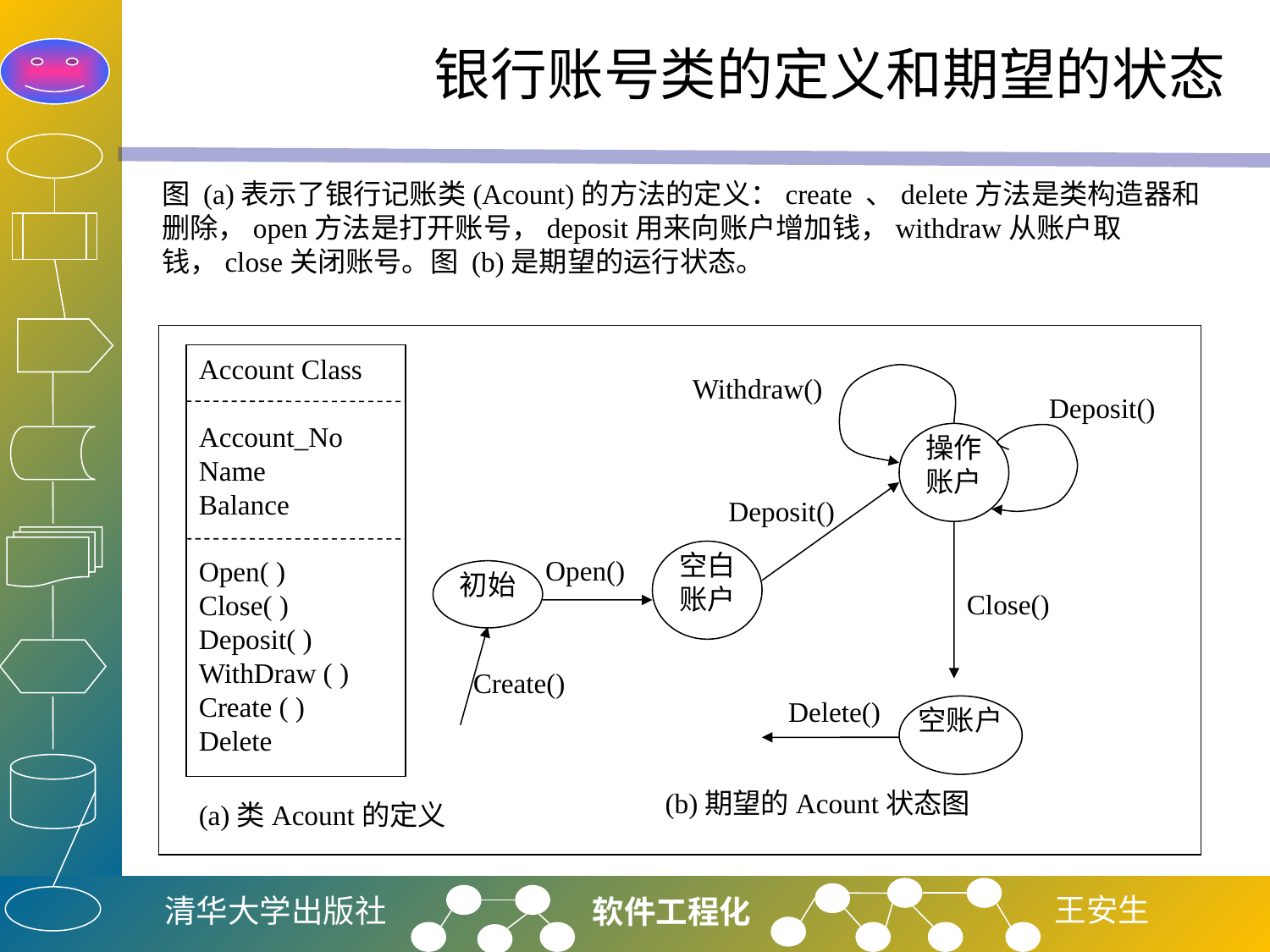

# 银行账号类的定义和期望的状态
图 (a)表示了银行记账类(Acount)的方法的定义：create 、delete方法是类构造器和删除，open方法是打开账号，deposit用来向账户增加钱，withdraw从账户取钱，close关闭账号。图 (b)是期望的运行状态。

Account Class

Account_No
Name
Balance

Open( )
Close( )
Deposit( )
WithDraw ( )
Create ( )
Delete

Withdraw()
Deposit()

操作
账户

Deposit()

空白
账户
Open()

初始

Close()

Create()
Delete()

空账户

(b)期望的Acount状态图
(a)类Acount的定义